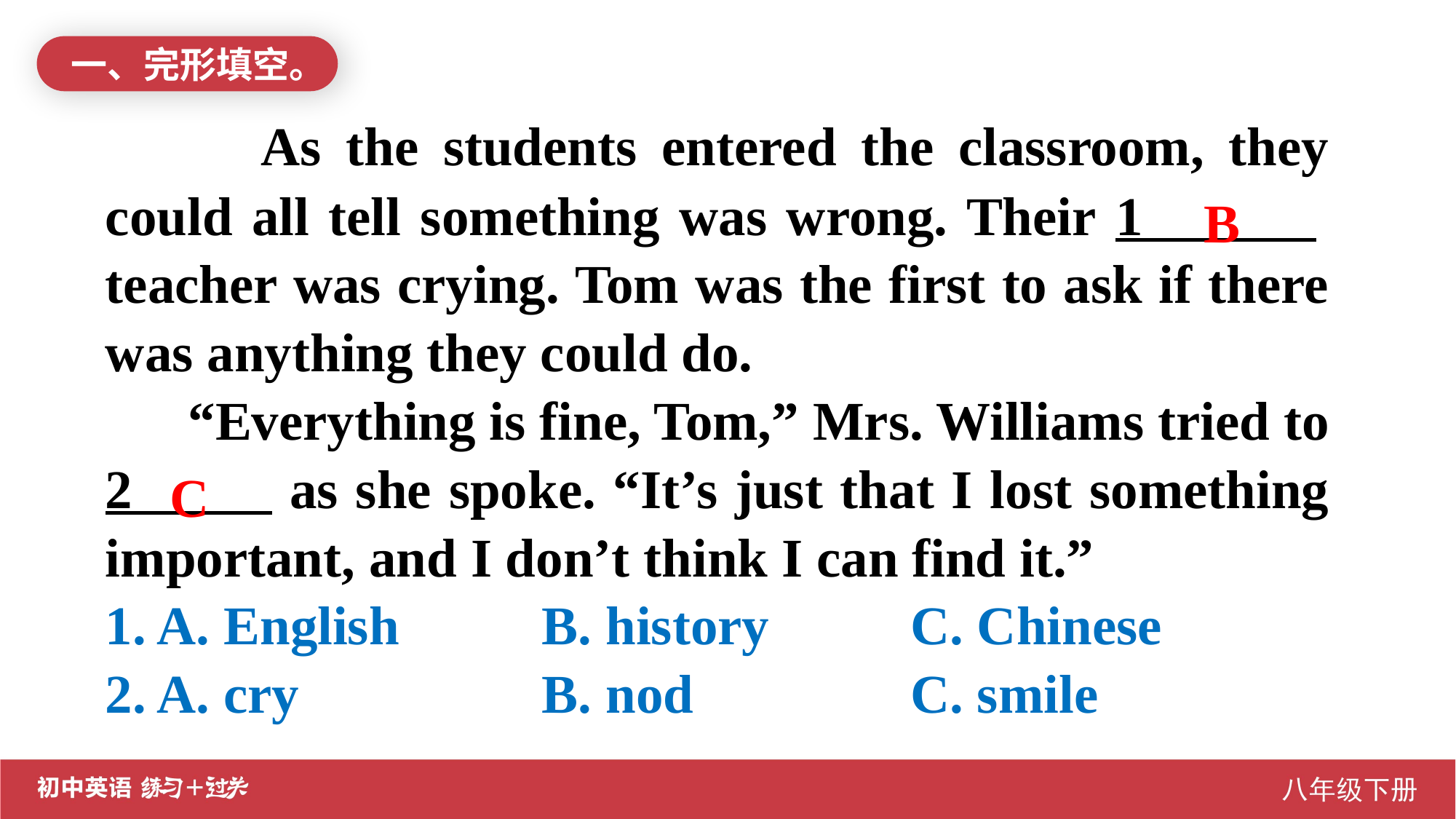

一、完形填空。
      As the students entered the classroom, they could all tell something was wrong. Their 1         . teacher was crying. Tom was the first to ask if there was anything they could do.
      “Everything is fine, Tom,” Mrs. Williams tried to 2         as she spoke. “It’s just that I lost something important, and I don’t think I can find it.”
1. A. English		B. history	   C. Chinese
2. A. cry			B. nod		   C. smile
B
C